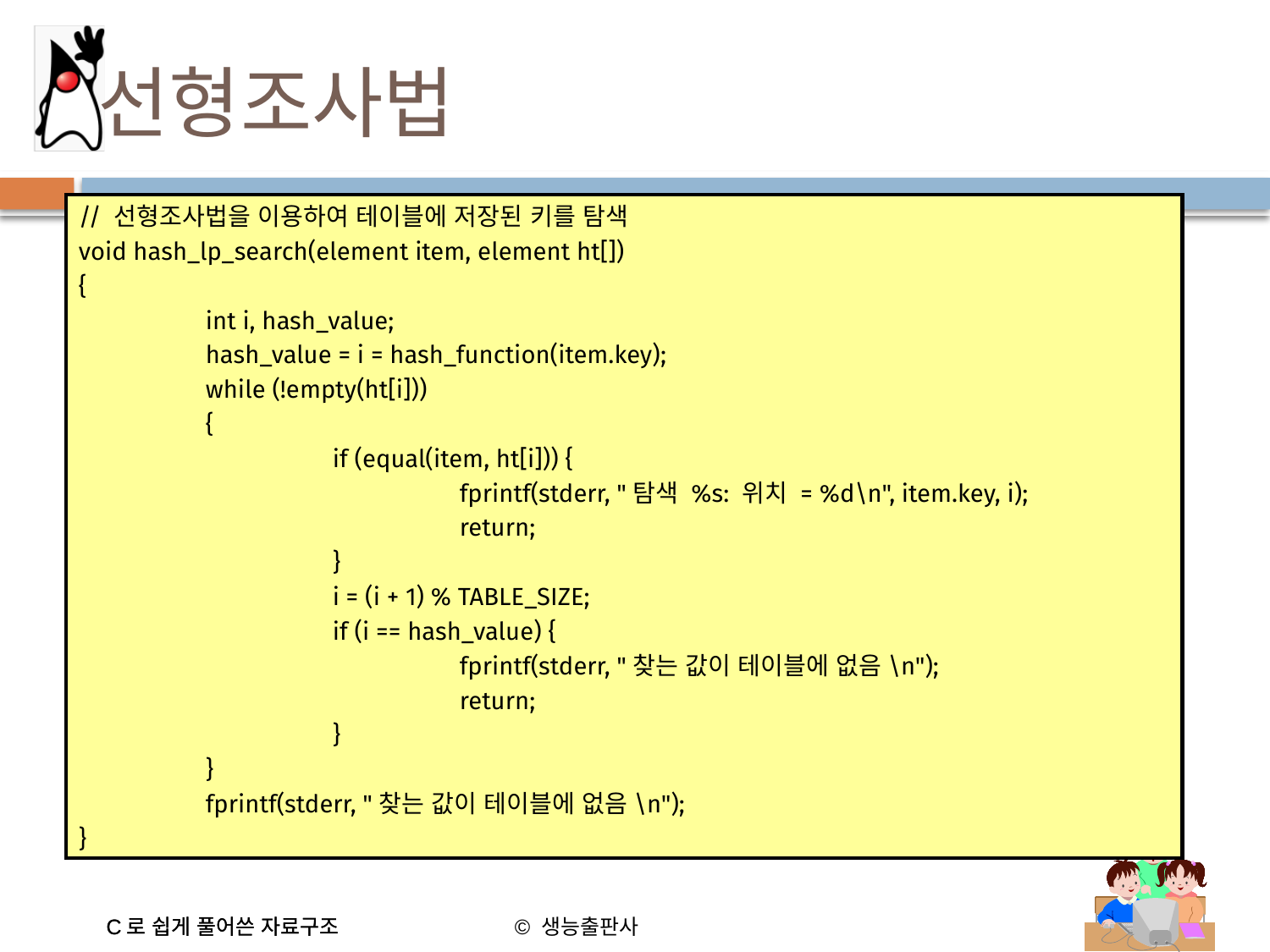

# 선형조사법
// 선형조사법을 이용하여 테이블에 저장된 키를 탐색
void hash_lp_search(element item, element ht[])
{
	int i, hash_value;
	hash_value = i = hash_function(item.key);
	while (!empty(ht[i]))
	{
		if (equal(item, ht[i])) {
			fprintf(stderr, "탐색 %s: 위치 = %d\n", item.key, i);
			return;
		}
		i = (i + 1) % TABLE_SIZE;
		if (i == hash_value) {
			fprintf(stderr, "찾는 값이 테이블에 없음\n");
			return;
		}
	}
	fprintf(stderr, "찾는 값이 테이블에 없음\n");
}